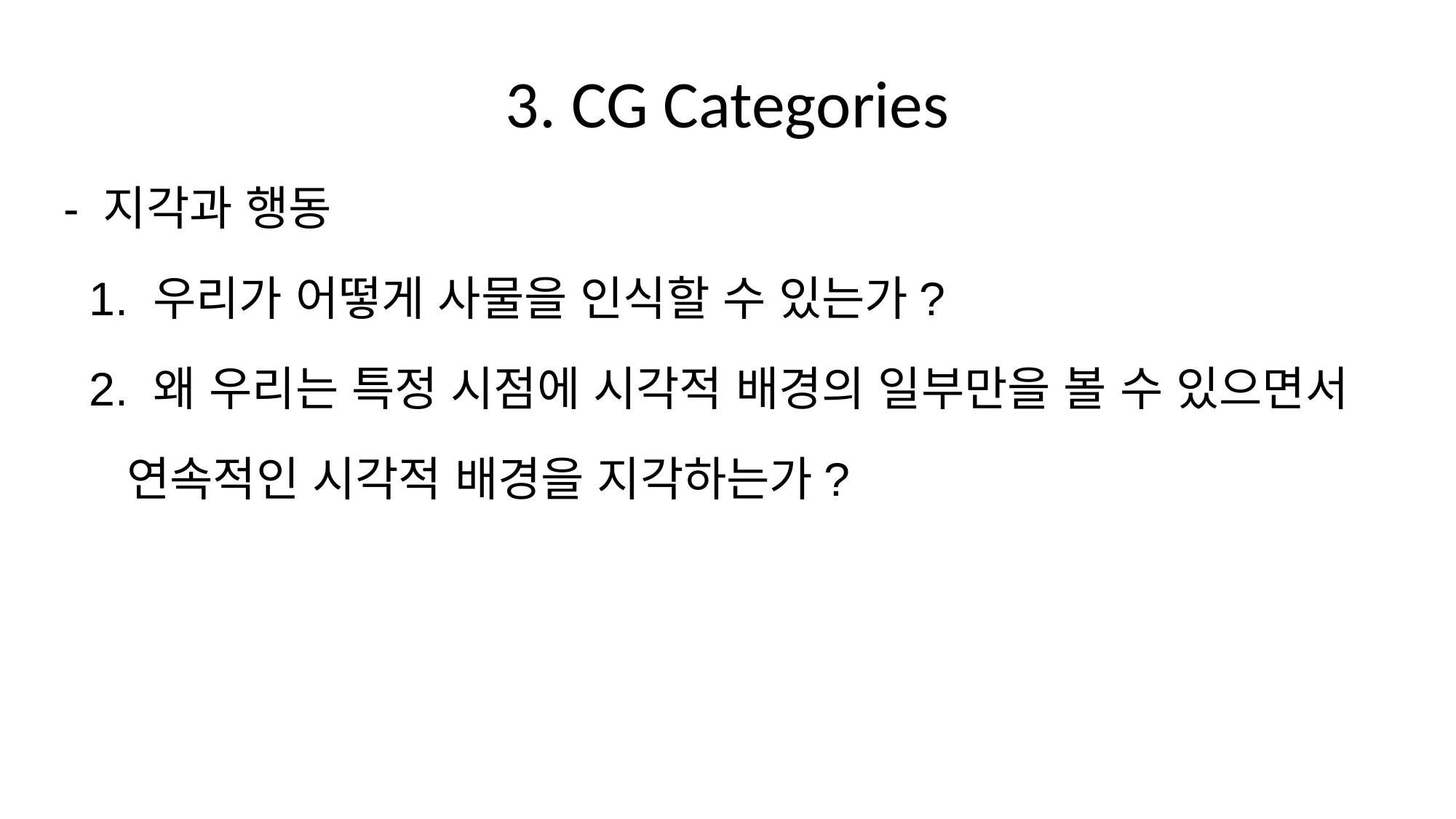

# 3. CG Categories
    - 지각과 행동
      1. 우리가 어떻게 사물을 인식할 수 있는가?
      2. 왜 우리는 특정 시점에 시각적 배경의 일부만을 볼 수 있으면서
        연속적인 시각적 배경을 지각하는가?